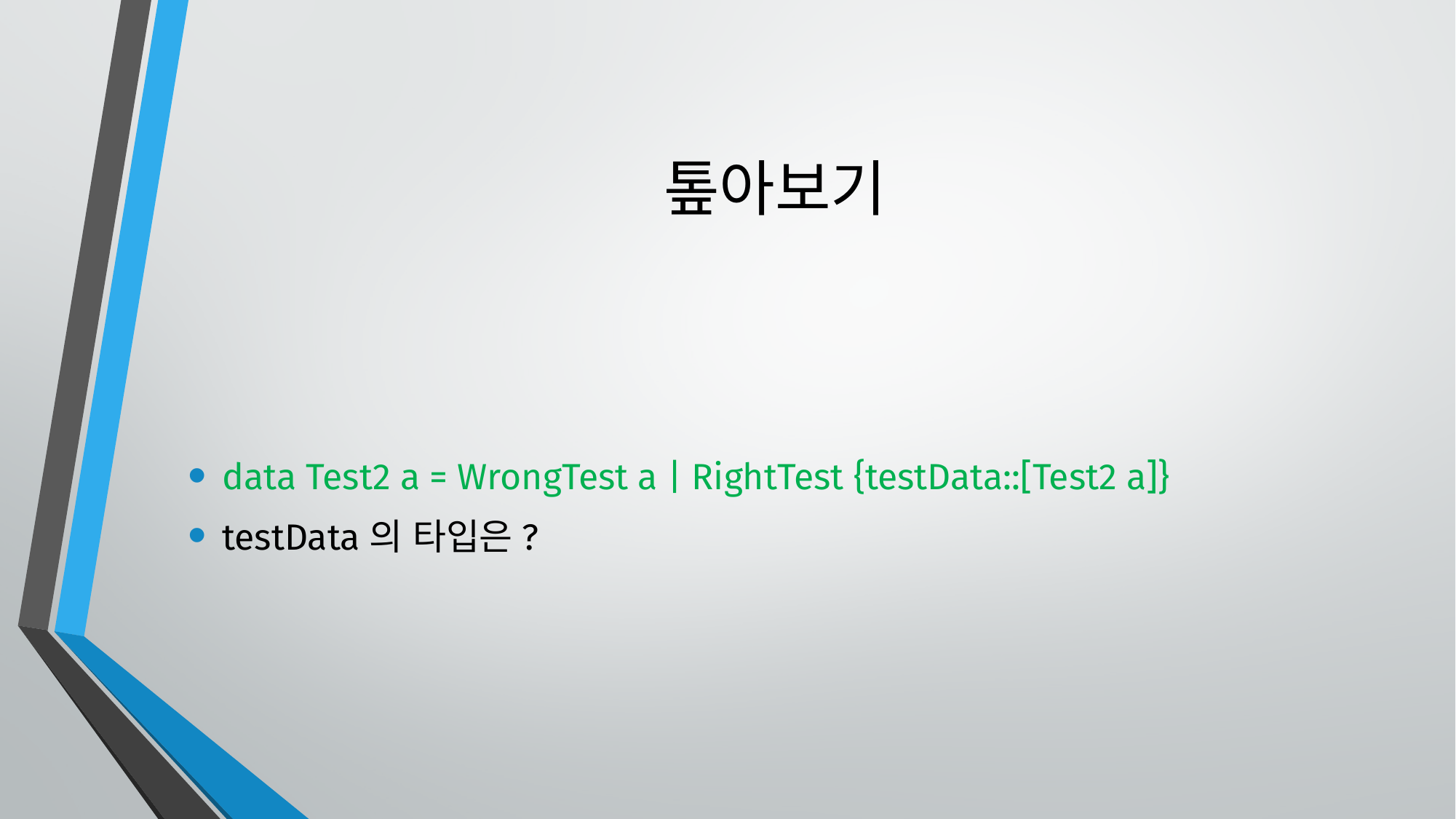

# 톺아보기
data Test2 a = WrongTest a | RightTest {testData::[Test2 a]}
testData의 타입은?